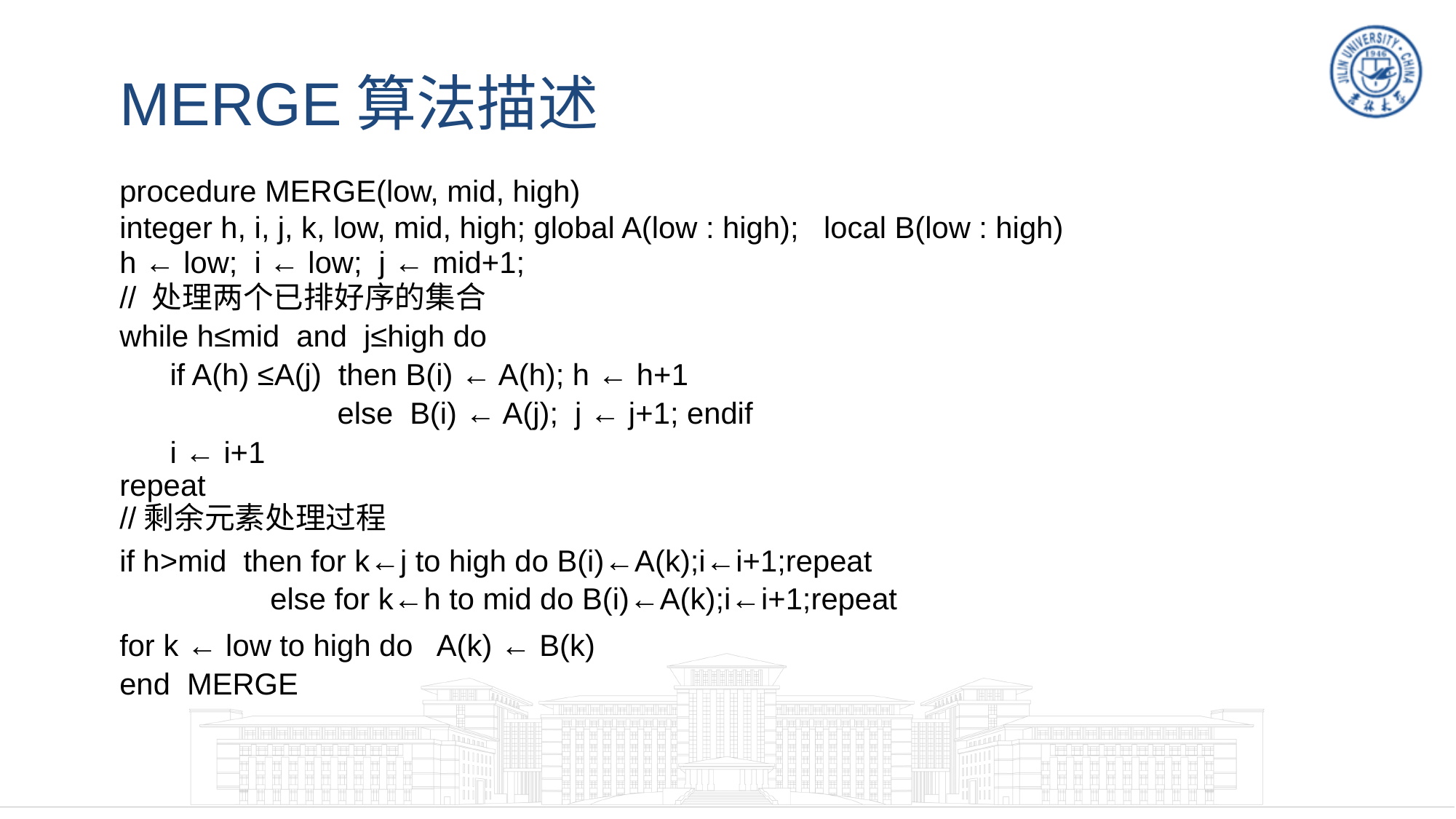

# MERGE算法描述
procedure MERGE(low, mid, high)
integer h, i, j, k, low, mid, high; global A(low : high);   local B(low : high)
h ← low;  i ← low;  j ← mid+1;
// 处理两个已排好序的集合
while h≤mid  and  j≤high do
      if A(h) ≤A(j)  then B(i) ← A(h); h ← h+1
                          else  B(i) ← A(j);  j ← j+1; endif
      i ← i+1
repeat
//剩余元素处理过程
if h>mid  then for k←j to high do B(i)←A(k);i←i+1;repeat
                  else for k←h to mid do B(i)←A(k);i←i+1;repeat
for k ← low to high do   A(k) ← B(k)
end  MERGE
34